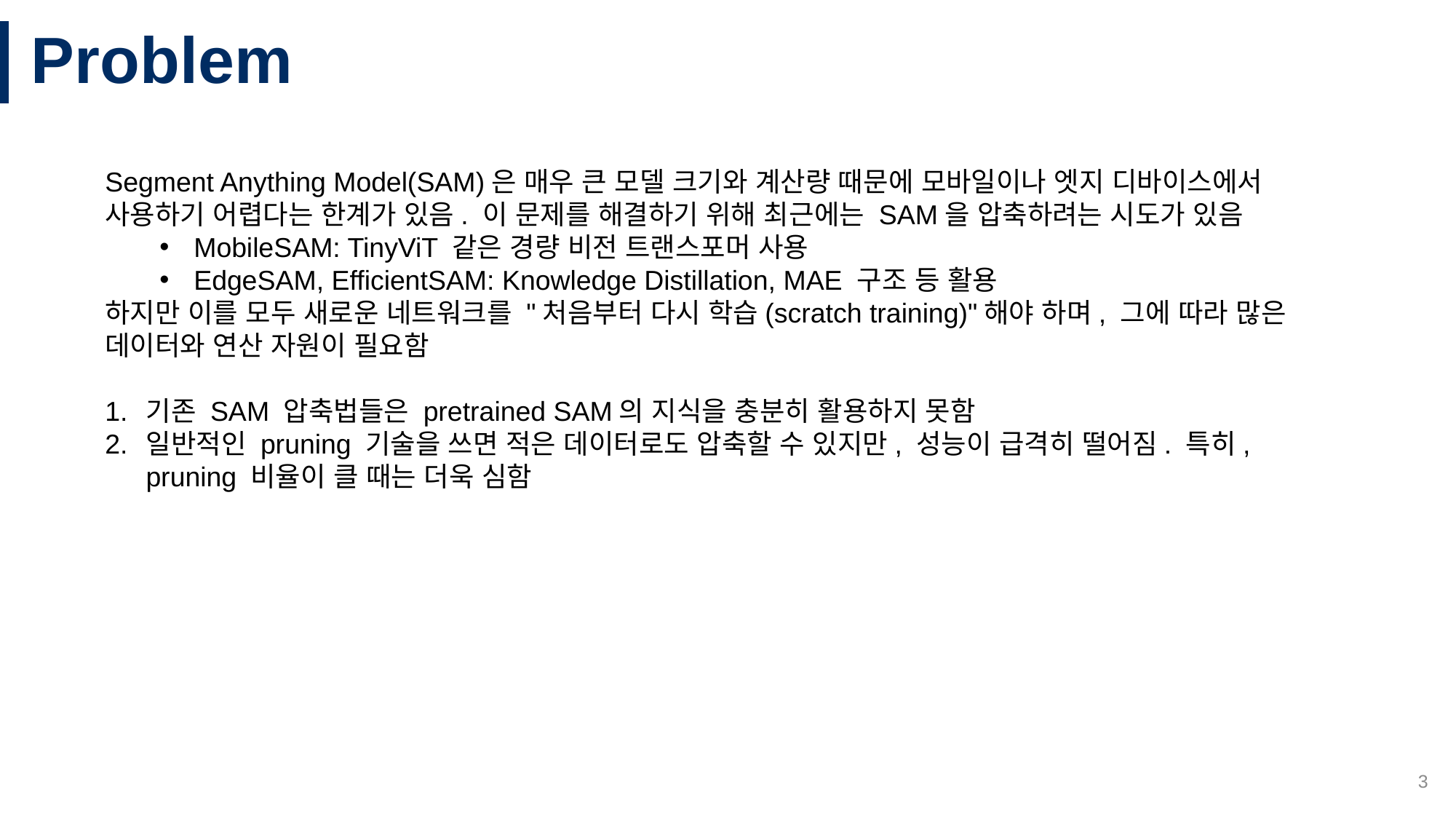

# Problem
Segment Anything Model(SAM)은 매우 큰 모델 크기와 계산량 때문에 모바일이나 엣지 디바이스에서 사용하기 어렵다는 한계가 있음. 이 문제를 해결하기 위해 최근에는 SAM을 압축하려는 시도가 있음
MobileSAM: TinyViT 같은 경량 비전 트랜스포머 사용
EdgeSAM, EfficientSAM: Knowledge Distillation, MAE 구조 등 활용
하지만 이를 모두 새로운 네트워크를 "처음부터 다시 학습(scratch training)"해야 하며, 그에 따라 많은 데이터와 연산 자원이 필요함

기존 SAM 압축법들은 pretrained SAM의 지식을 충분히 활용하지 못함
일반적인 pruning 기술을 쓰면 적은 데이터로도 압축할 수 있지만, 성능이 급격히 떨어짐. 특히, pruning 비율이 클 때는 더욱 심함
3